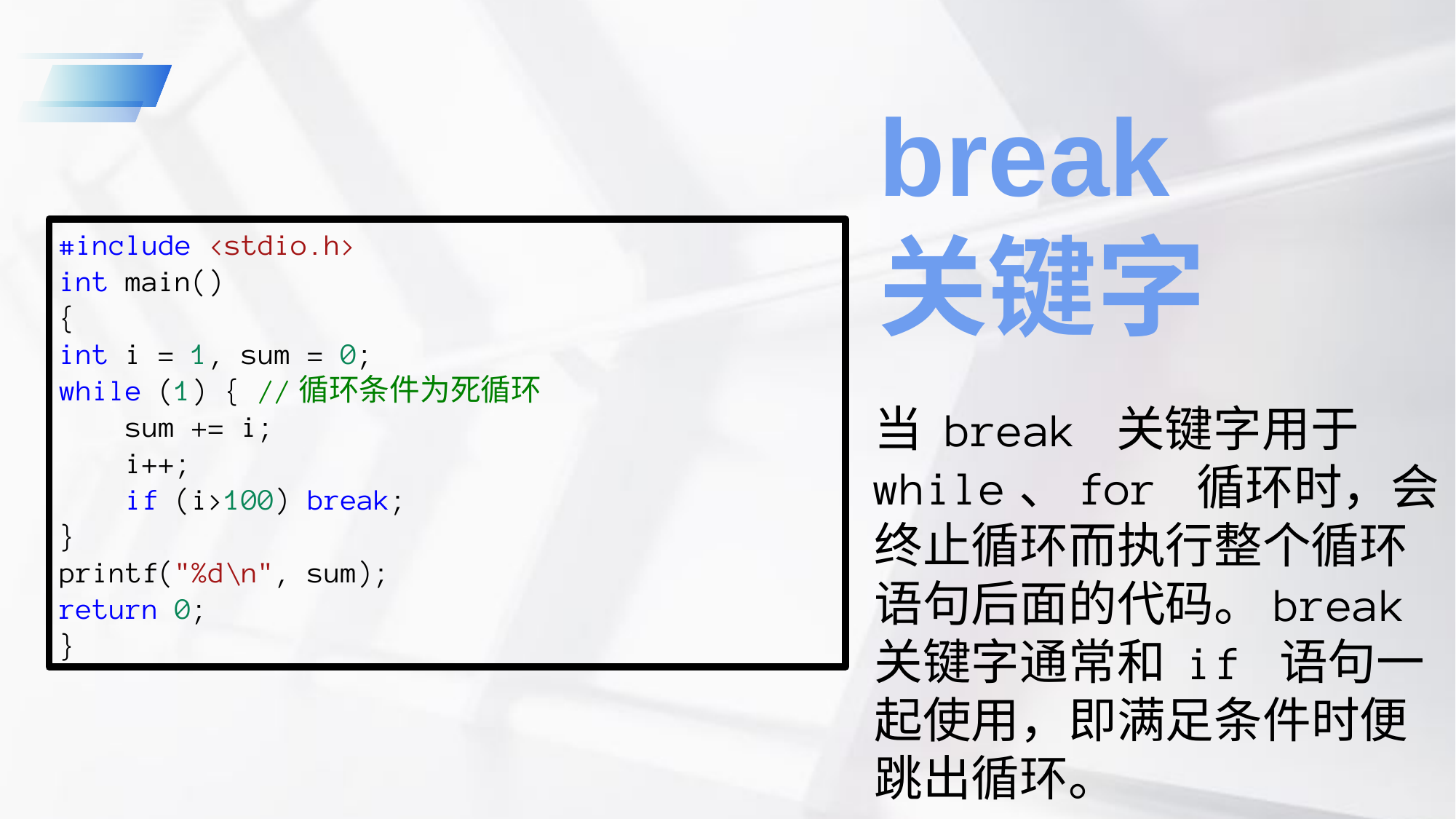

break
关键字
#include <stdio.h>
int main()
{
int i = 1, sum = 0;
while (1) { //循环条件为死循环
    sum += i;
    i++;
    if (i>100) break;
}
printf("%d\n", sum);
return 0;
}
当 break 关键字用于 while、for 循环时，会终止循环而执行整个循环语句后面的代码。break 关键字通常和 if 语句一起使用，即满足条件时便跳出循环。